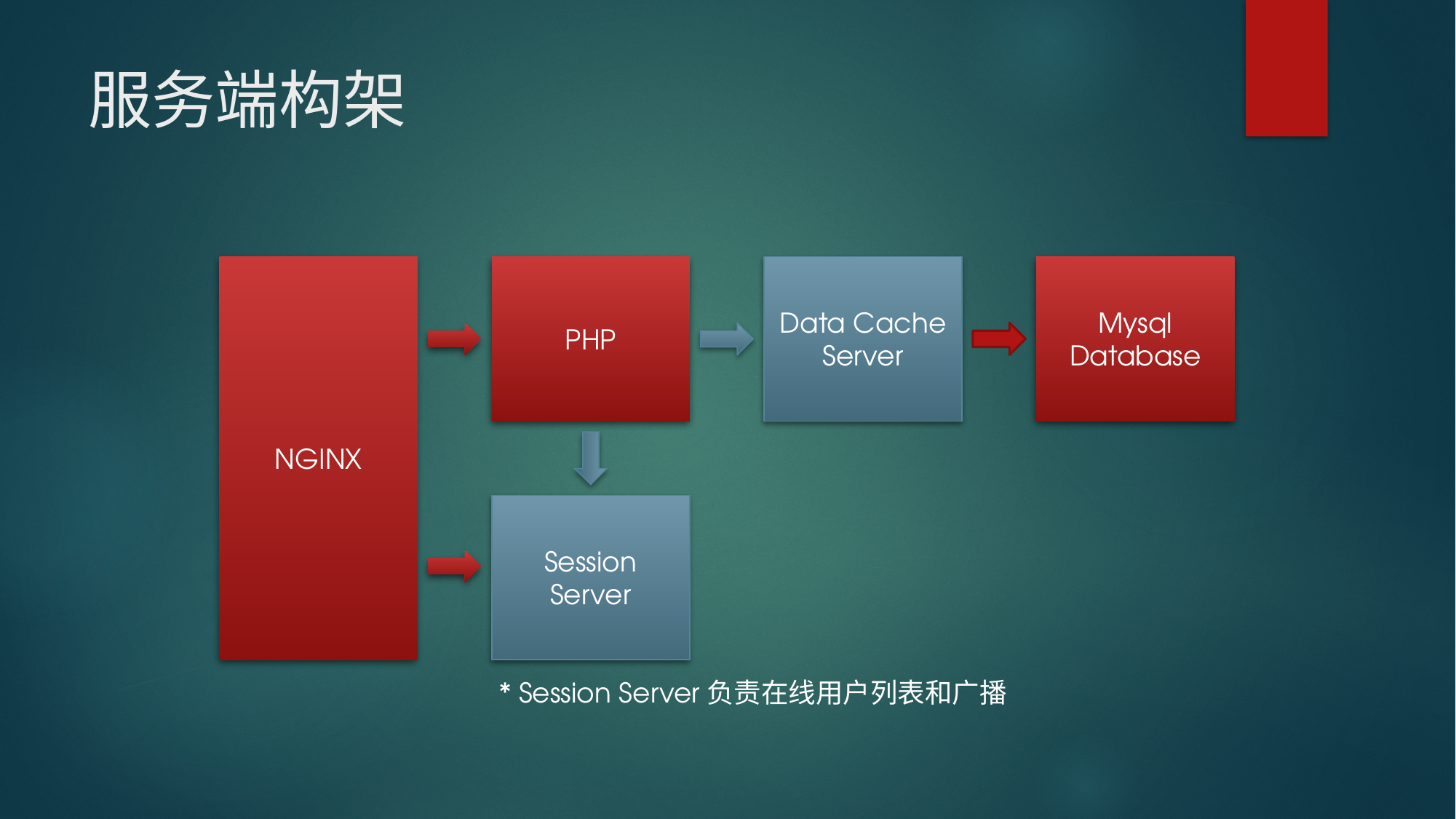

# 服务端构架
Mysql Database
Data Cache
Server
NGINX
PHP

Session
Server

* Session Server负责在线用户列表和广播